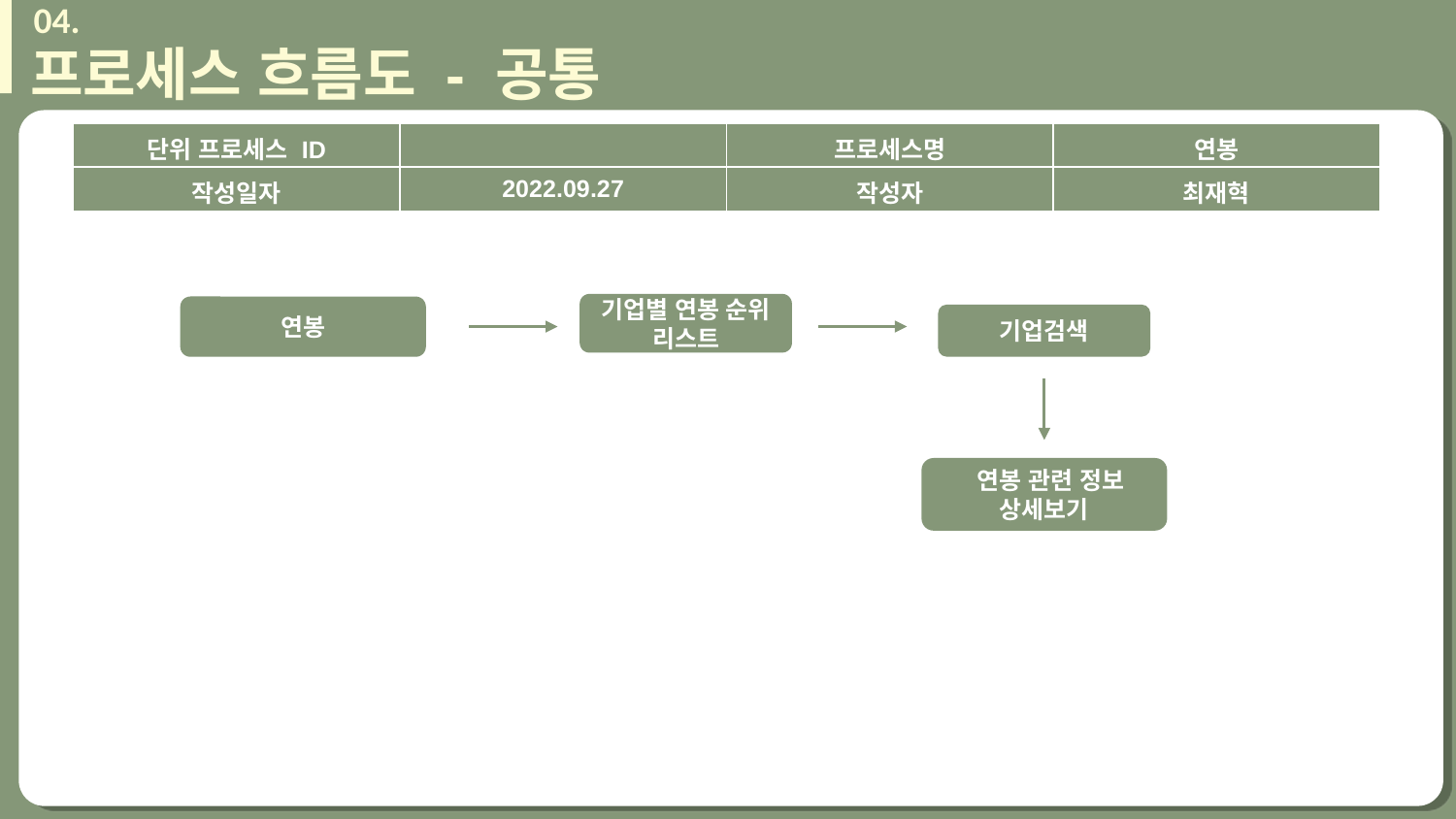

04.

프로세스 흐름도 - 공통
단위 프로세스 ID
| 단위 프로세스 ID |  | 프로세스명 | 연봉 |
| --- | --- | --- | --- |
| 작성일자 | 2022.09.27 | 작성자 | 최재혁 |

기업별 연봉 순위 리스트
연봉
기업검색
 연봉 관련 정보 상세보기